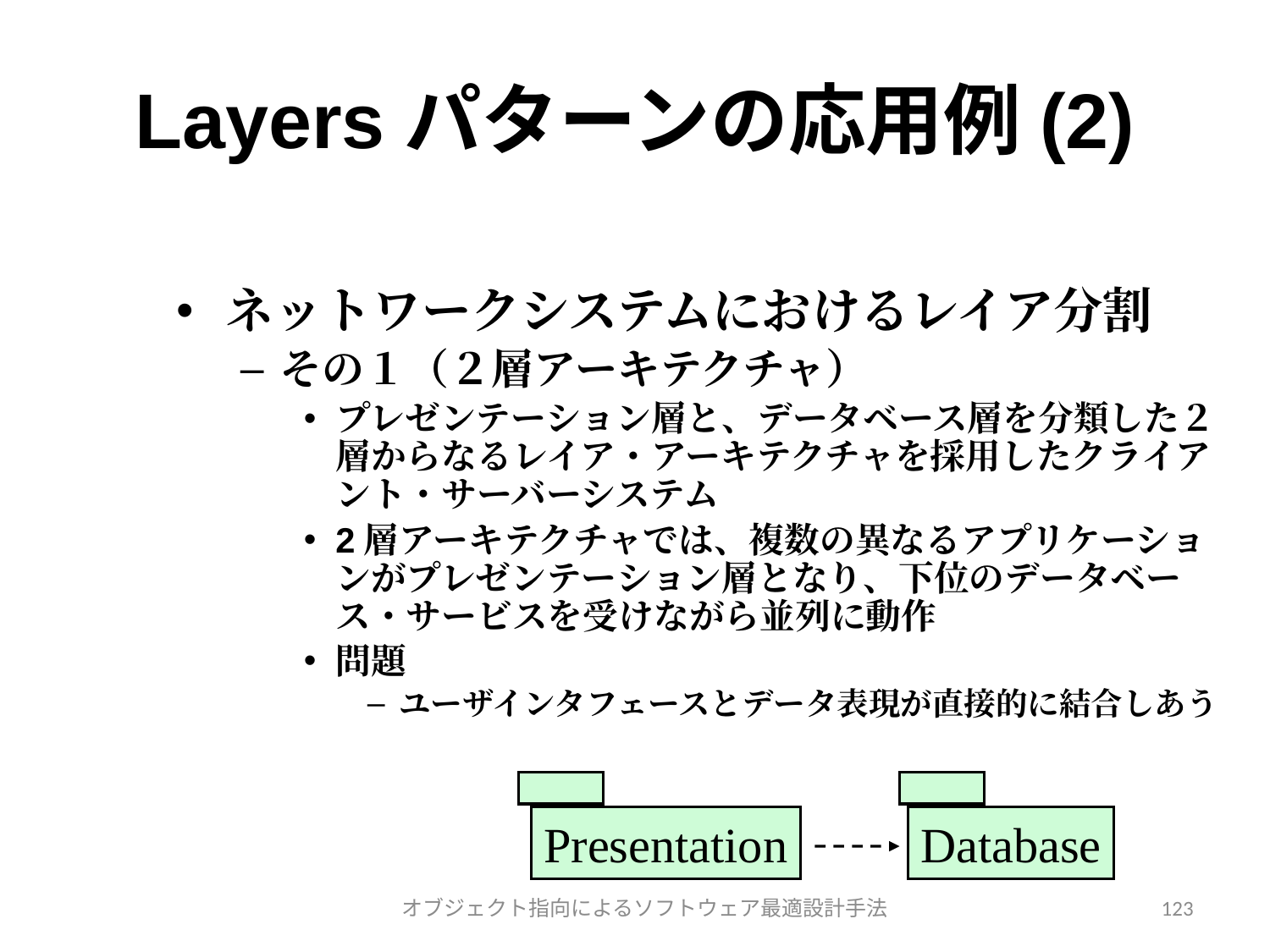

# Layersパターンの応用例(2)
ネットワークシステムにおけるレイア分割
その１（２層アーキテクチャ）
プレゼンテーション層と、データベース層を分類した２層からなるレイア・アーキテクチャを採用したクライアント・サーバーシステム
2層アーキテクチャでは、複数の異なるアプリケーションがプレゼンテーション層となり、下位のデータベース・サービスを受けながら並列に動作
問題
ユーザインタフェースとデータ表現が直接的に結合しあう

Presentation
Database

オブジェクト指向によるソフトウェア最適設計手法
123